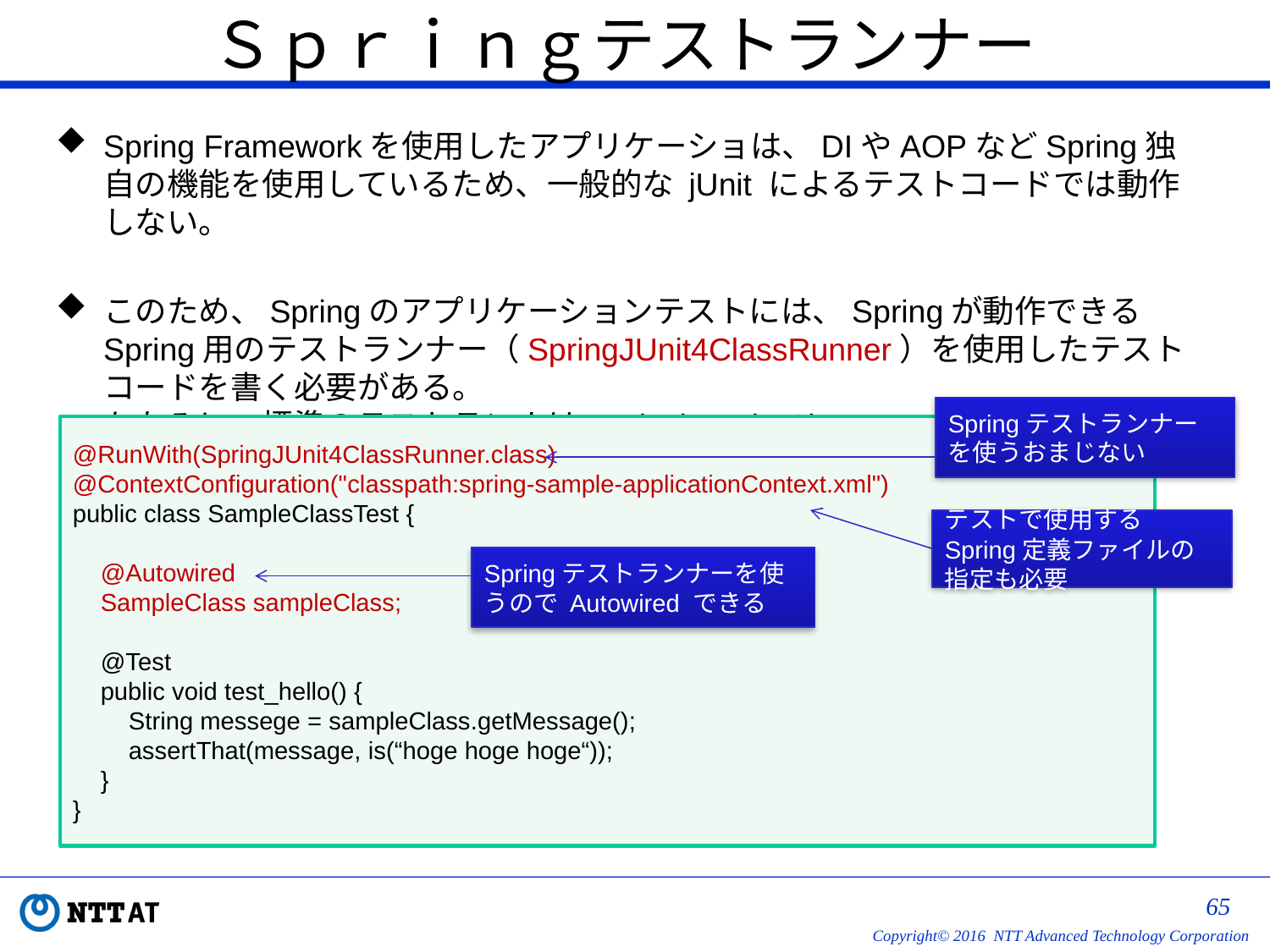

# Ｓｐｒｉｎｇテストランナー
Spring Frameworkを使用したアプリケーショは、DIやAOPなどSpring独自の機能を使用しているため、一般的な jUnit によるテストコードでは動作しない。

このため、Springのアプリケーションテストには、Springが動作できるSpring用のテストランナー（SpringJUnit4ClassRunner）を使用したテストコードを書く必要がある。
ちなみに、標準のテストランナは、BlockJUnit4ClassRunner というものとなる。
Springテストランナーを使うおまじない
@RunWith(SpringJUnit4ClassRunner.class)
@ContextConfiguration("classpath:spring-sample-applicationContext.xml")
public class SampleClassTest {

    @Autowired
    SampleClass sampleClass;

    @Test
    public void test_hello() {
        String messege = sampleClass.getMessage();
        assertThat(message, is(“hoge hoge hoge“));
    }
}
テストで使用するSpring定義ファイルの指定も必要
Springテストランナーを使うので Autowired できる
65